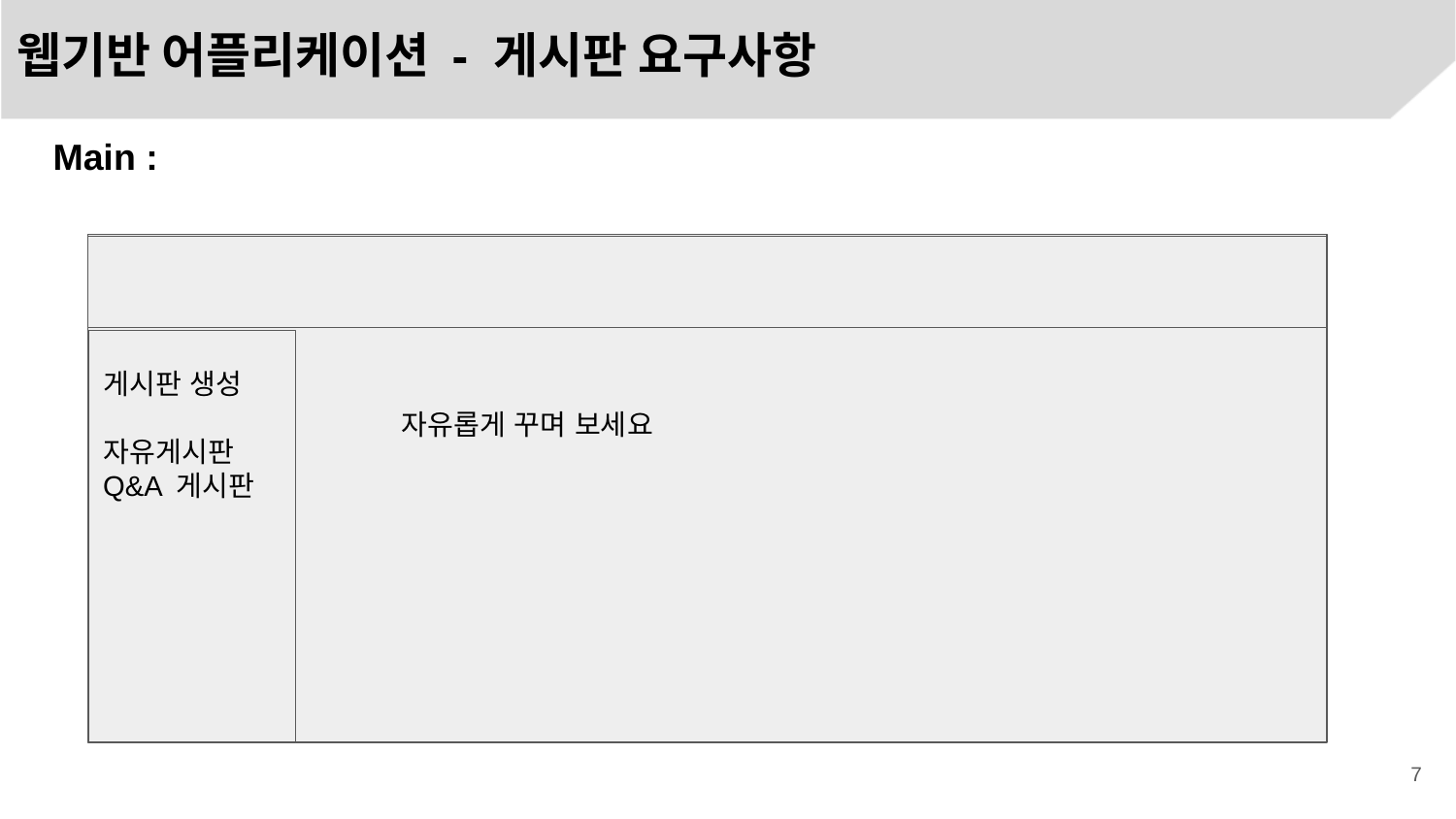

# 웹기반 어플리케이션 - 게시판 요구사항
Main :

게시판 생성

자유게시판
Q&A 게시판

자유롭게 꾸며 보세요
7